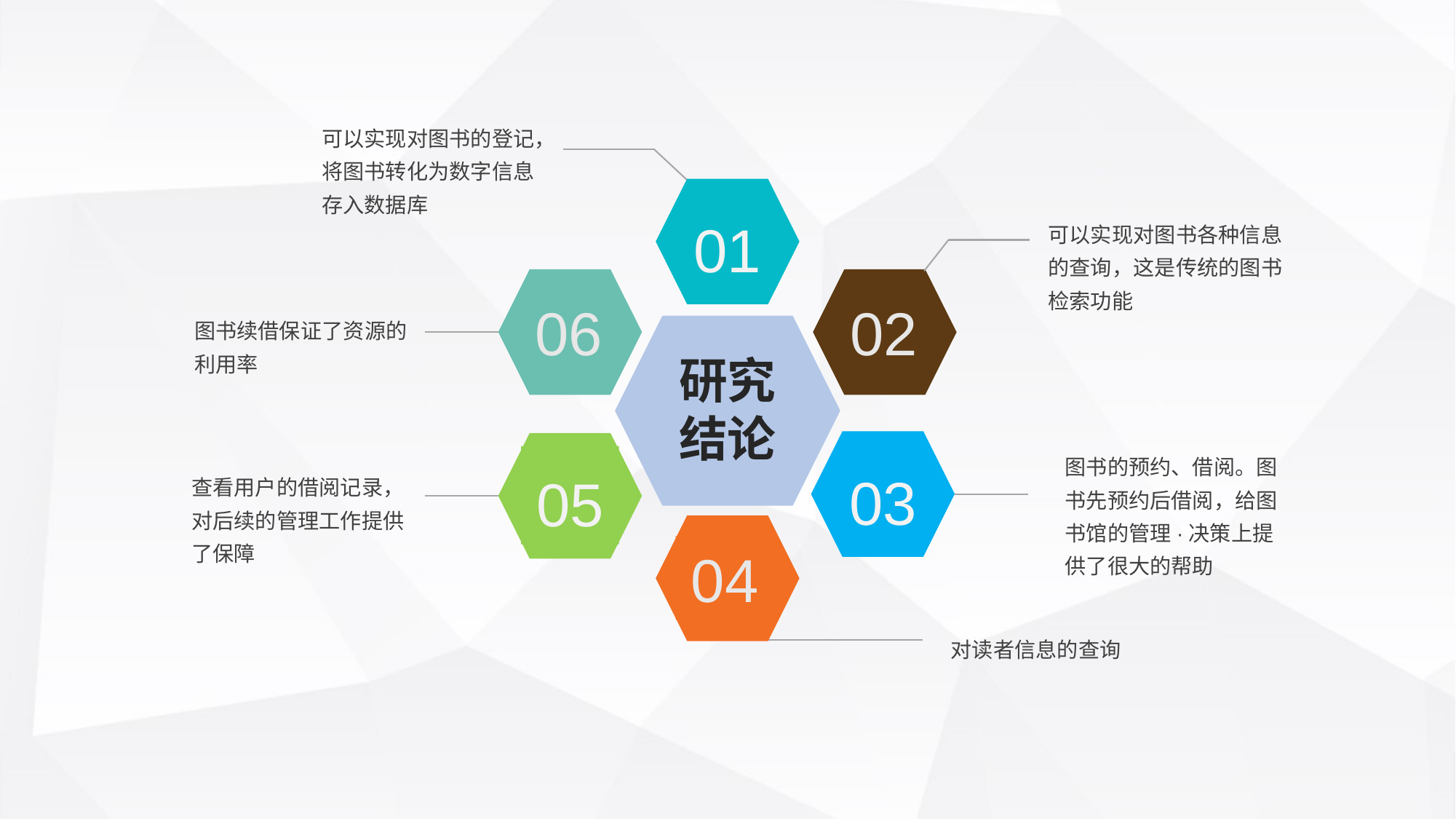

可以实现对图书的登记，将图书转化为数字信息存入数据库

01
可以实现对图书各种信息的查询，这是传统的图书检索功能

06

02
图书续借保证了资源的利用率

研究结论

03

05
图书的预约、借阅。图书先预约后借阅，给图书馆的管理·决策上提供了很大的帮助
查看用户的借阅记录，对后续的管理工作提供了保障

04
对读者信息的查询